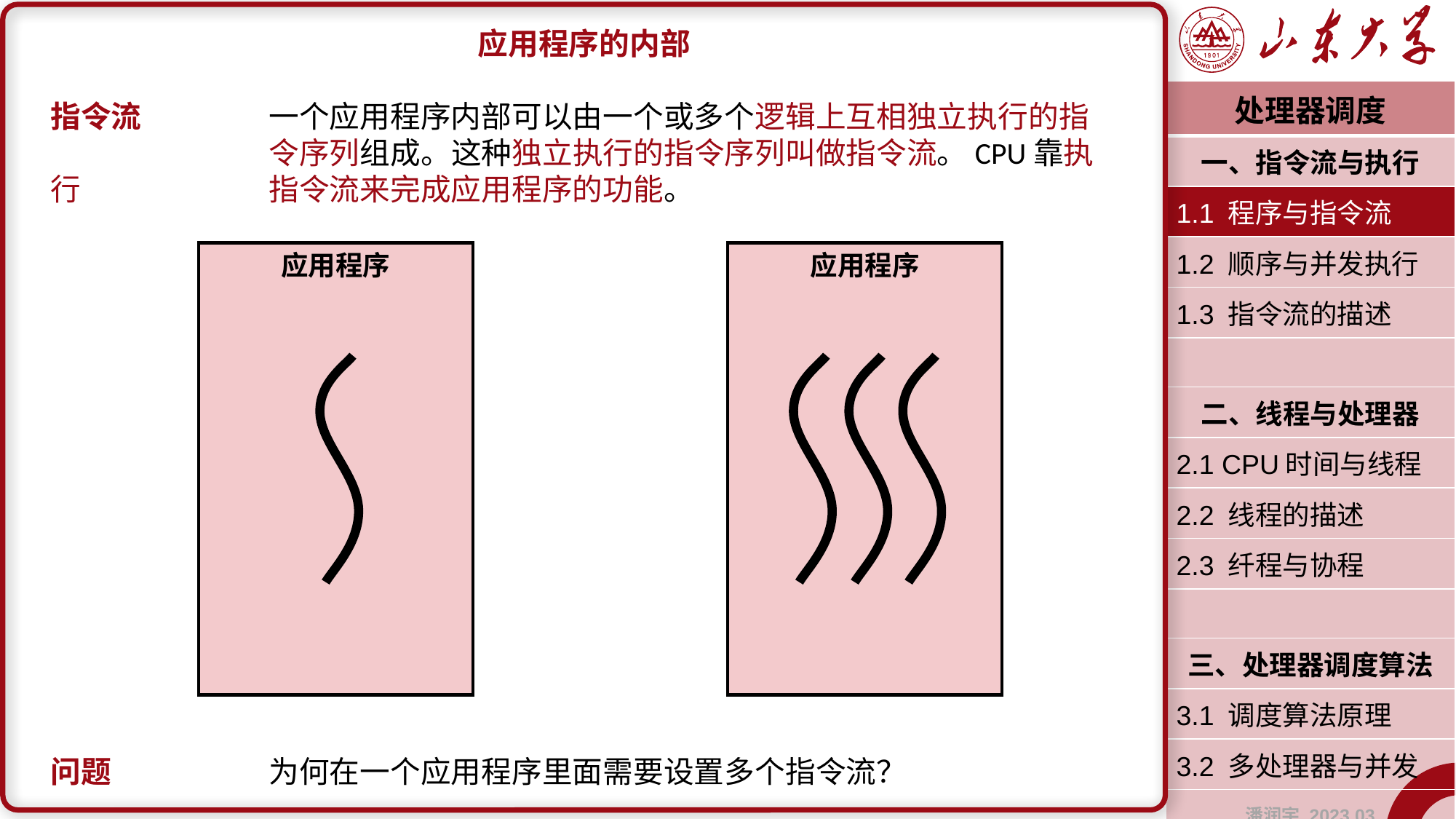

应用程序的内部

指令流		一个应用程序内部可以由一个或多个逻辑上互相独立执行的指		令序列组成。这种独立执行的指令序列叫做指令流。CPU靠执行		指令流来完成应用程序的功能。

问题		为何在一个应用程序里面需要设置多个指令流？
| 处理器调度 |
| --- |
| 一、指令流与执行 |
| 1.1 程序与指令流 |
| 1.2 顺序与并发执行 |
| 1.3 指令流的描述 |
|  |
| 二、线程与处理器 |
| 2.1 CPU时间与线程 |
| 2.2 线程的描述 |
| 2.3 纤程与协程 |
|  |
| 三、处理器调度算法 |
| 3.1 调度算法原理 |
| 3.2 多处理器与并发 |
| 潘润宇 2023.03 |
应用程序
应用程序